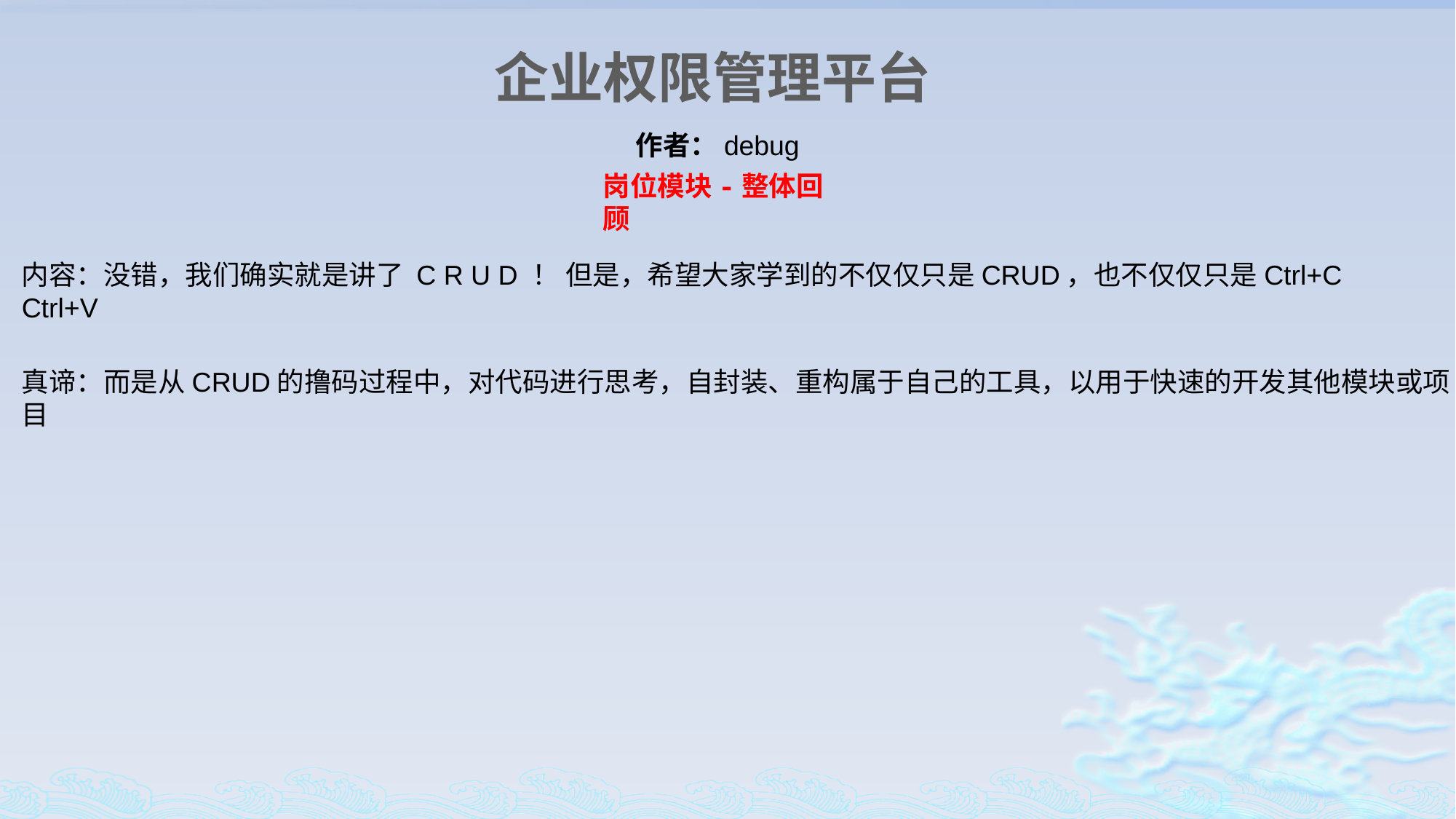

企业权限管理平台
作者：debug
岗位模块-整体回顾
内容：没错，我们确实就是讲了 C R U D ！ 但是，希望大家学到的不仅仅只是CRUD，也不仅仅只是Ctrl+C Ctrl+V
真谛：而是从CRUD的撸码过程中，对代码进行思考，自封装、重构属于自己的工具，以用于快速的开发其他模块或项目